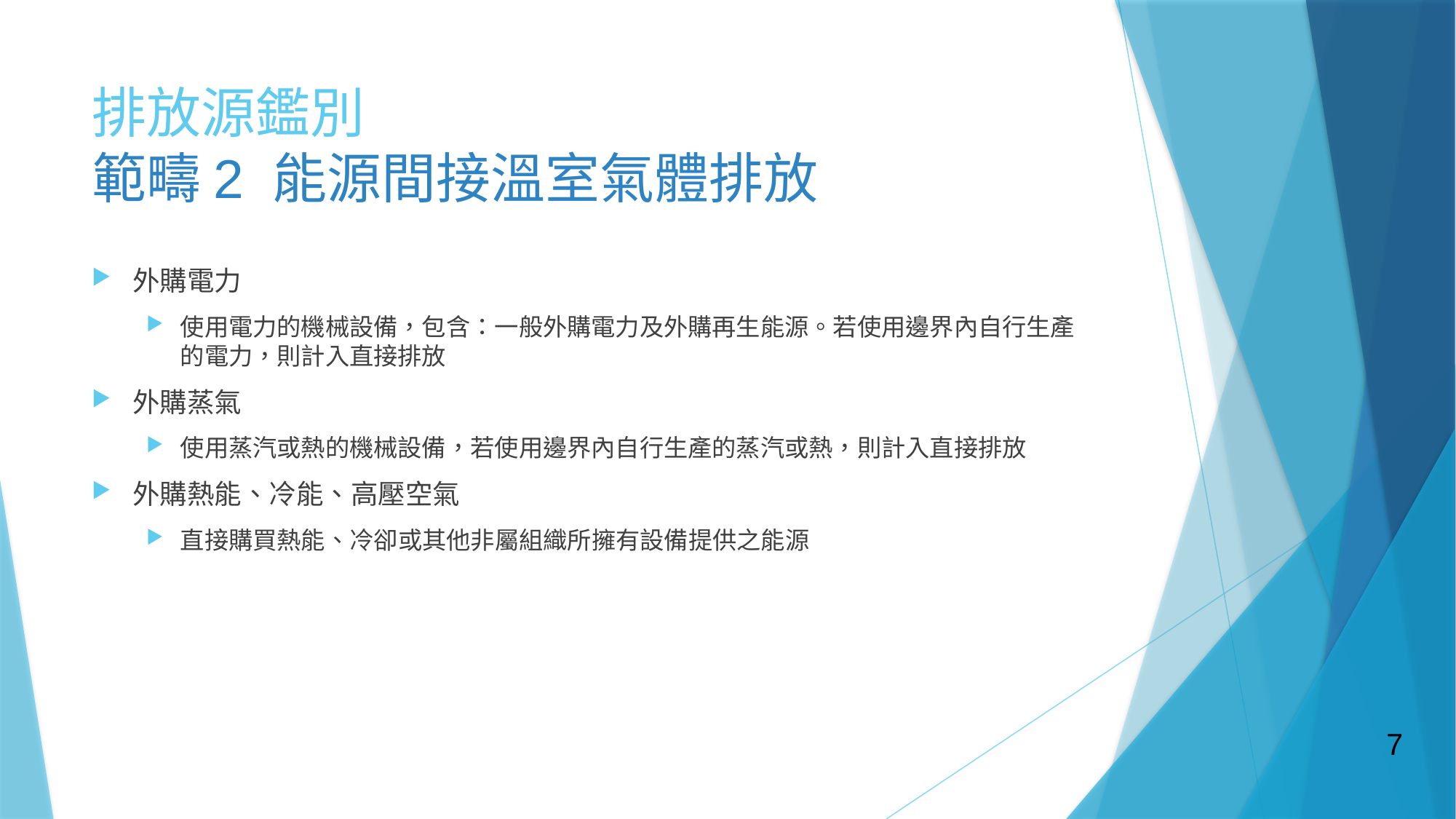

# 排放源鑑別 範疇2 能源間接溫室氣體排放
外購電力
使用電力的機械設備，包含：一般外購電力及外購再生能源。若使用邊界內自行生產的電力，則計入直接排放
外購蒸氣
使用蒸汽或熱的機械設備，若使用邊界內自行生產的蒸汽或熱，則計入直接排放
外購熱能、冷能、高壓空氣
直接購買熱能、冷卻或其他非屬組織所擁有設備提供之能源
7